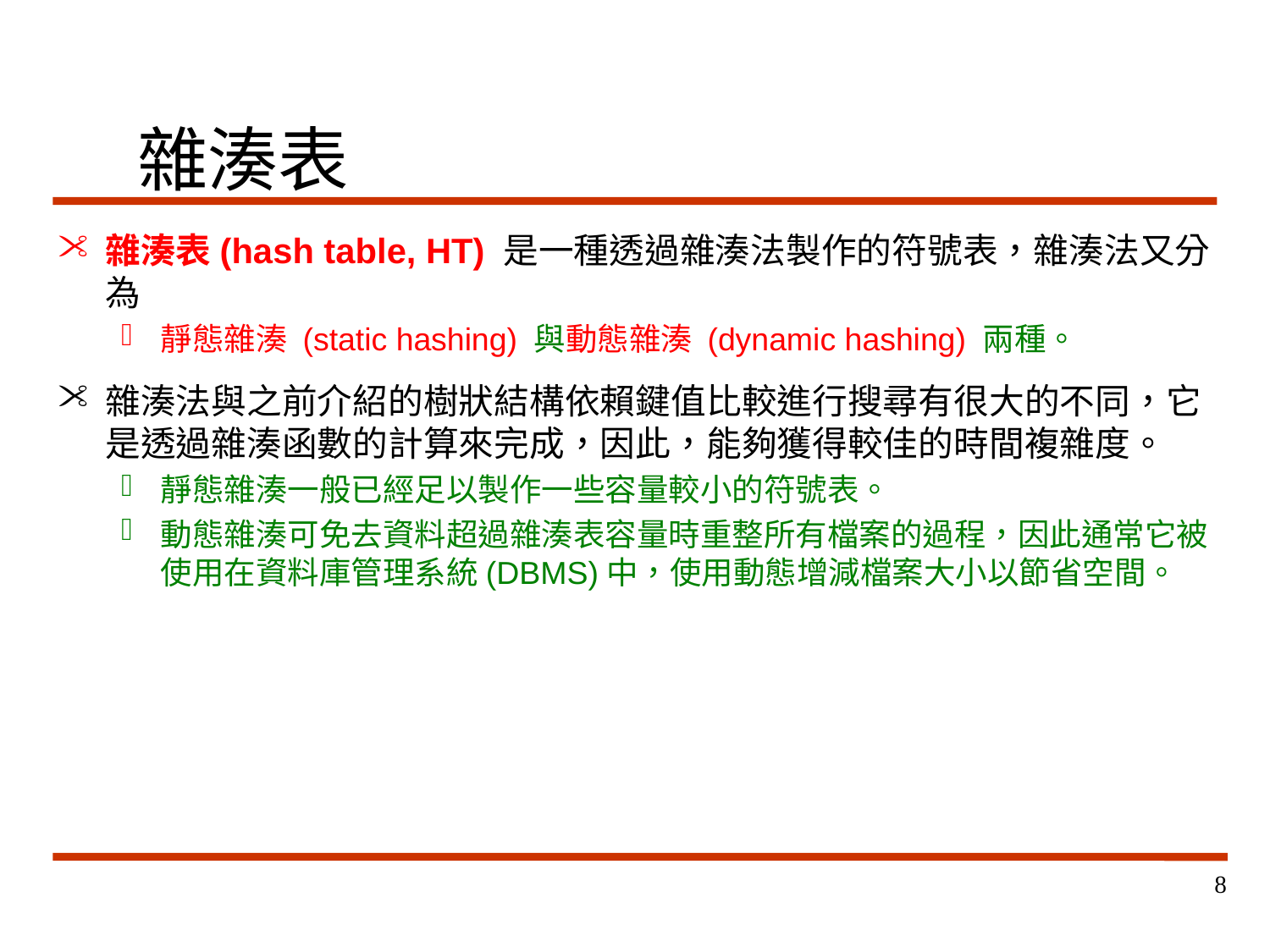

# 雜湊表
雜湊表(hash table, HT) 是一種透過雜湊法製作的符號表，雜湊法又分為
靜態雜湊 (static hashing) 與動態雜湊 (dynamic hashing) 兩種。
雜湊法與之前介紹的樹狀結構依賴鍵值比較進行搜尋有很大的不同，它是透過雜湊函數的計算來完成，因此，能夠獲得較佳的時間複雜度。
靜態雜湊一般已經足以製作一些容量較小的符號表。
動態雜湊可免去資料超過雜湊表容量時重整所有檔案的過程，因此通常它被使用在資料庫管理系統(DBMS)中，使用動態增減檔案大小以節省空間。
8